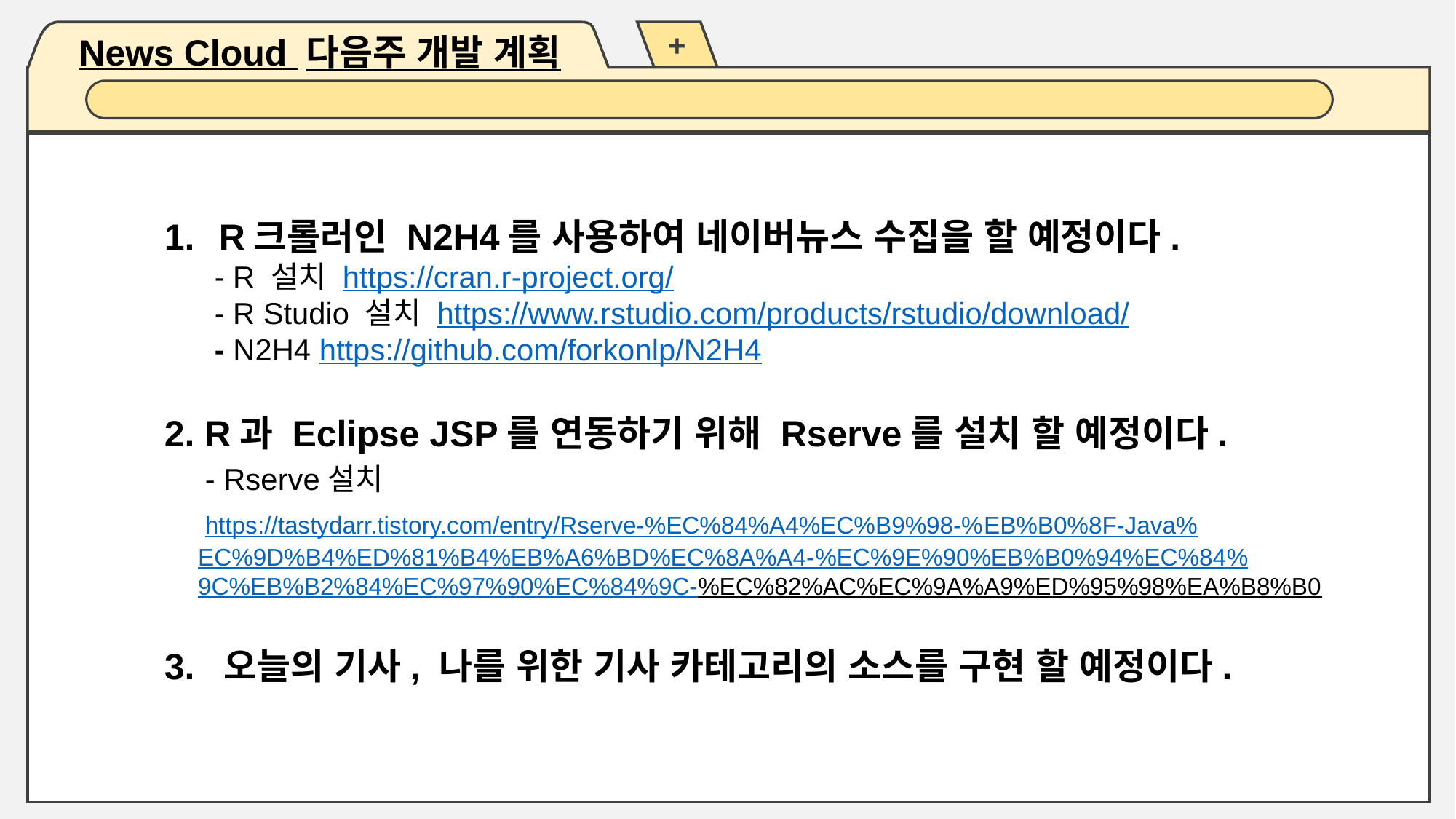

+

News Cloud 다음주 개발 계획

R크롤러인 N2H4를 사용하여 네이버뉴스 수집을 할 예정이다.
      - R 설치 https://cran.r-project.org/
      - R Studio 설치 https://www.rstudio.com/products/rstudio/download/
      - N2H4 https://github.com/forkonlp/N2H4

2. R과 Eclipse JSP를 연동하기 위해 Rserve를 설치 할 예정이다.
    - Rserve설치
    https://tastydarr.tistory.com/entry/Rserve-%EC%84%A4%EC%B9%98-%EB%B0%8F-Java%
     EC%9D%B4%ED%81%B4%EB%A6%BD%EC%8A%A4-%EC%9E%90%EB%B0%94%EC%84%
     9C%EB%B2%84%EC%97%90%EC%84%9C-%EC%82%AC%EC%9A%A9%ED%95%98%EA%B8%B0

3.  오늘의 기사, 나를 위한 기사 카테고리의 소스를 구현 할 예정이다.